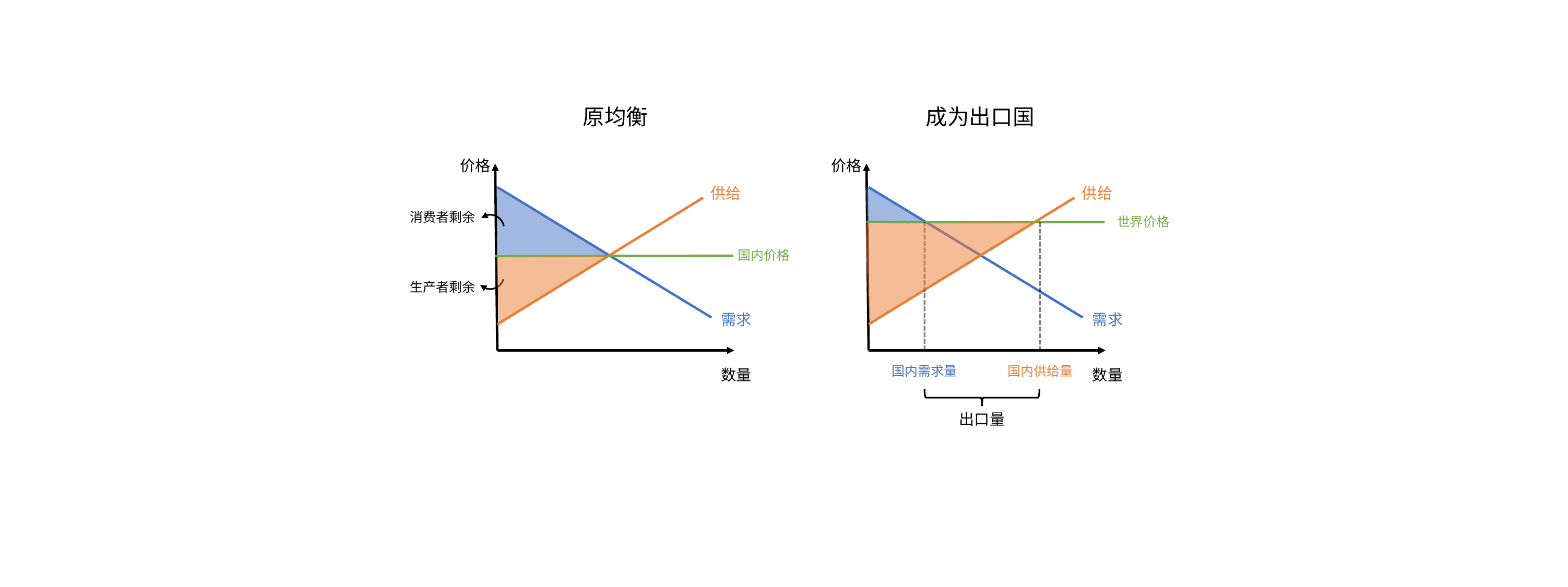

原均衡
成为出口国
价格
供给
需求
数量
价格
供给
需求
数量

消费者剩余
世界价格

国内价格

生产者剩余

国内供给量
国内需求量
出口量